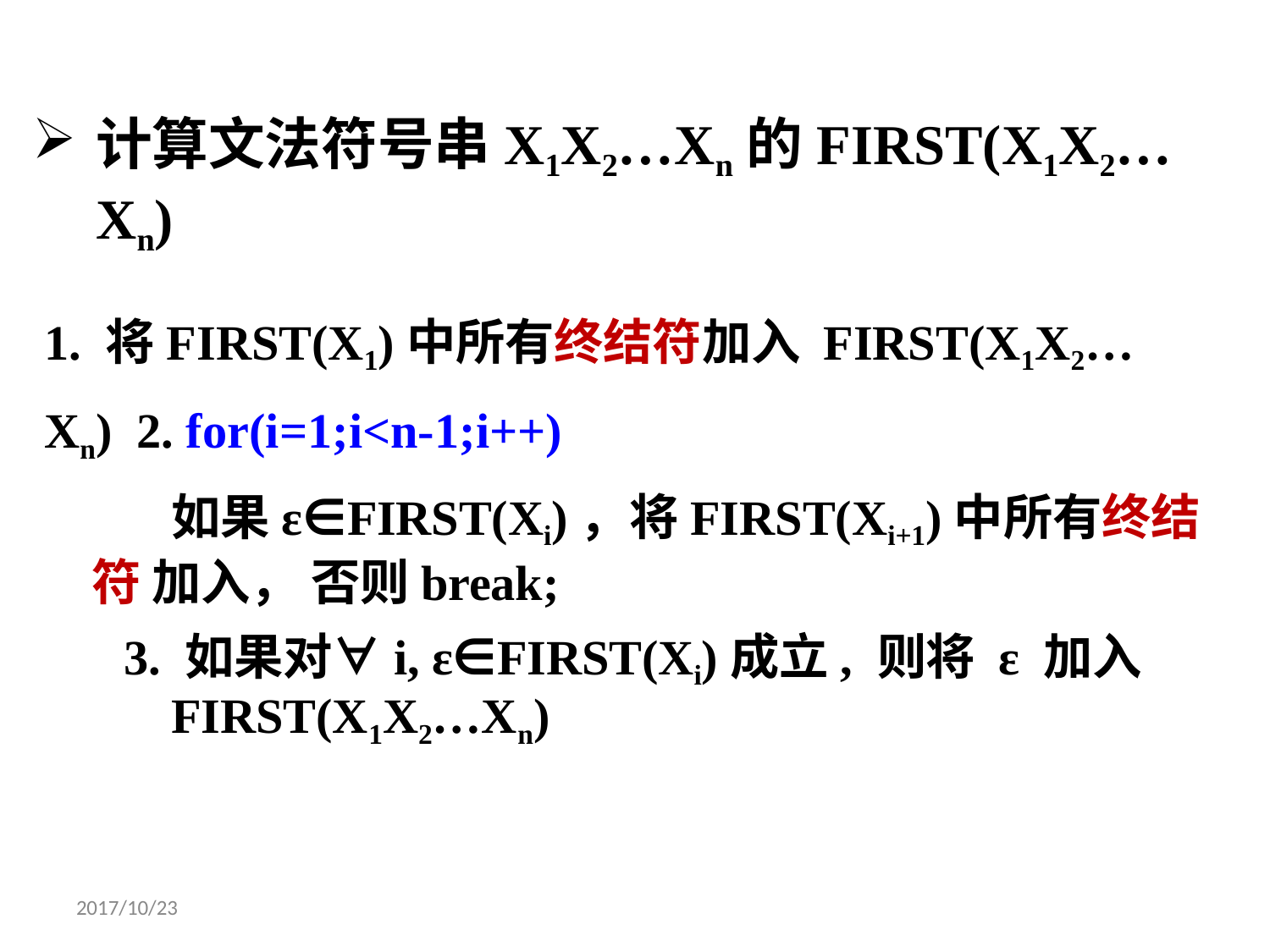

计算文法符号串X1X2…Xn的FIRST(X1X2…Xn)
1. 将FIRST(X1)中所有终结符加入 FIRST(X1X2…Xn)  2. for(i=1;i<n-1;i++)
如果ε∈FIRST(Xi)，将FIRST(Xi+1)中所有终结符 加入， 否则break;
3. 如果对∀i, ε∈FIRST(Xi)成立, 则将 ε 加入
FIRST(X1X2…Xn)
2017/10/23
32